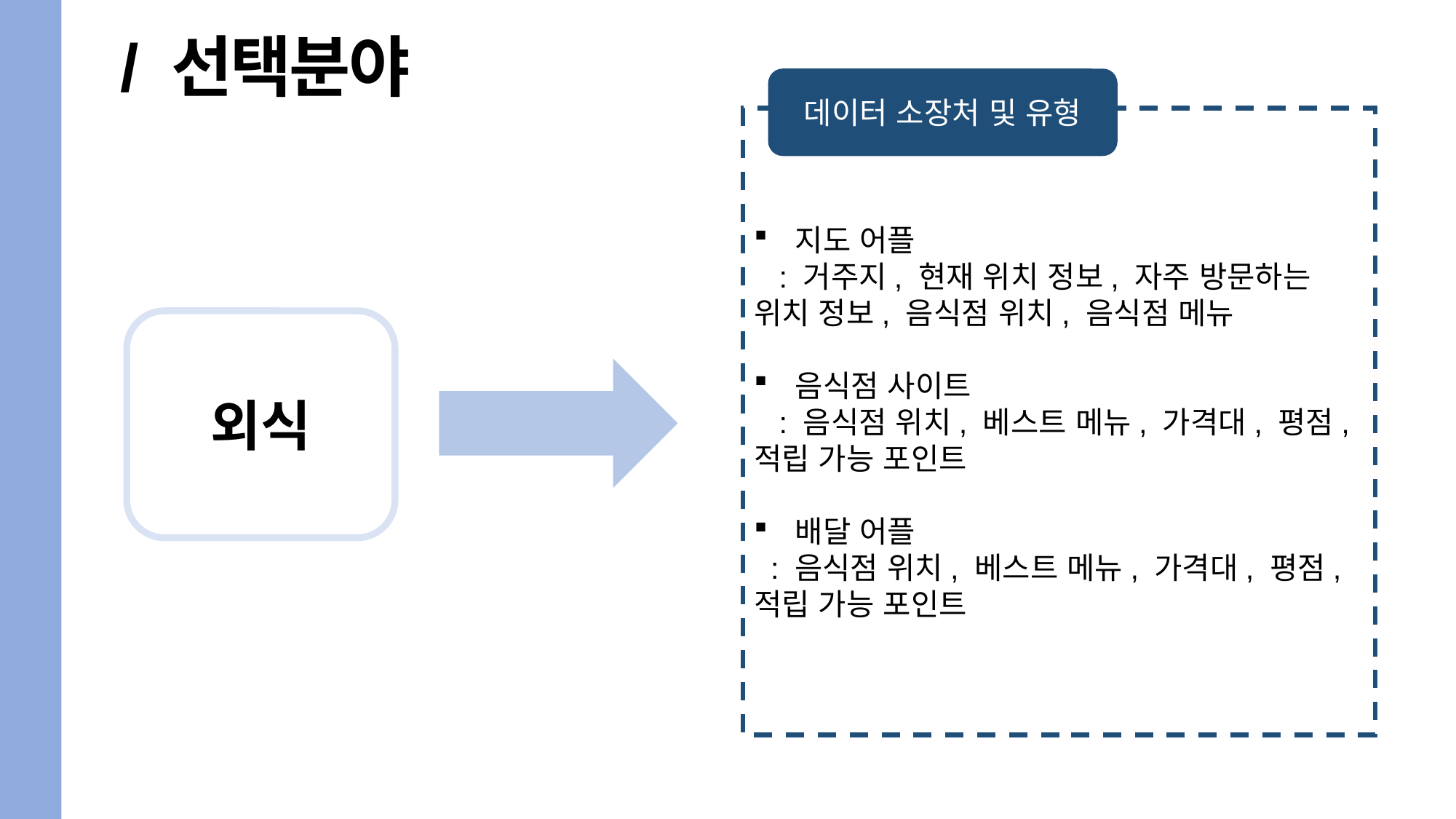

/ 선택분야
데이터 소장처 및 유형
지도 어플
   : 거주지, 현재 위치 정보, 자주 방문하는 위치 정보, 음식점 위치, 음식점 메뉴

음식점 사이트
   : 음식점 위치, 베스트 메뉴, 가격대, 평점, 적립 가능 포인트

배달 어플
  : 음식점 위치, 베스트 메뉴, 가격대, 평점, 적립 가능 포인트
외식